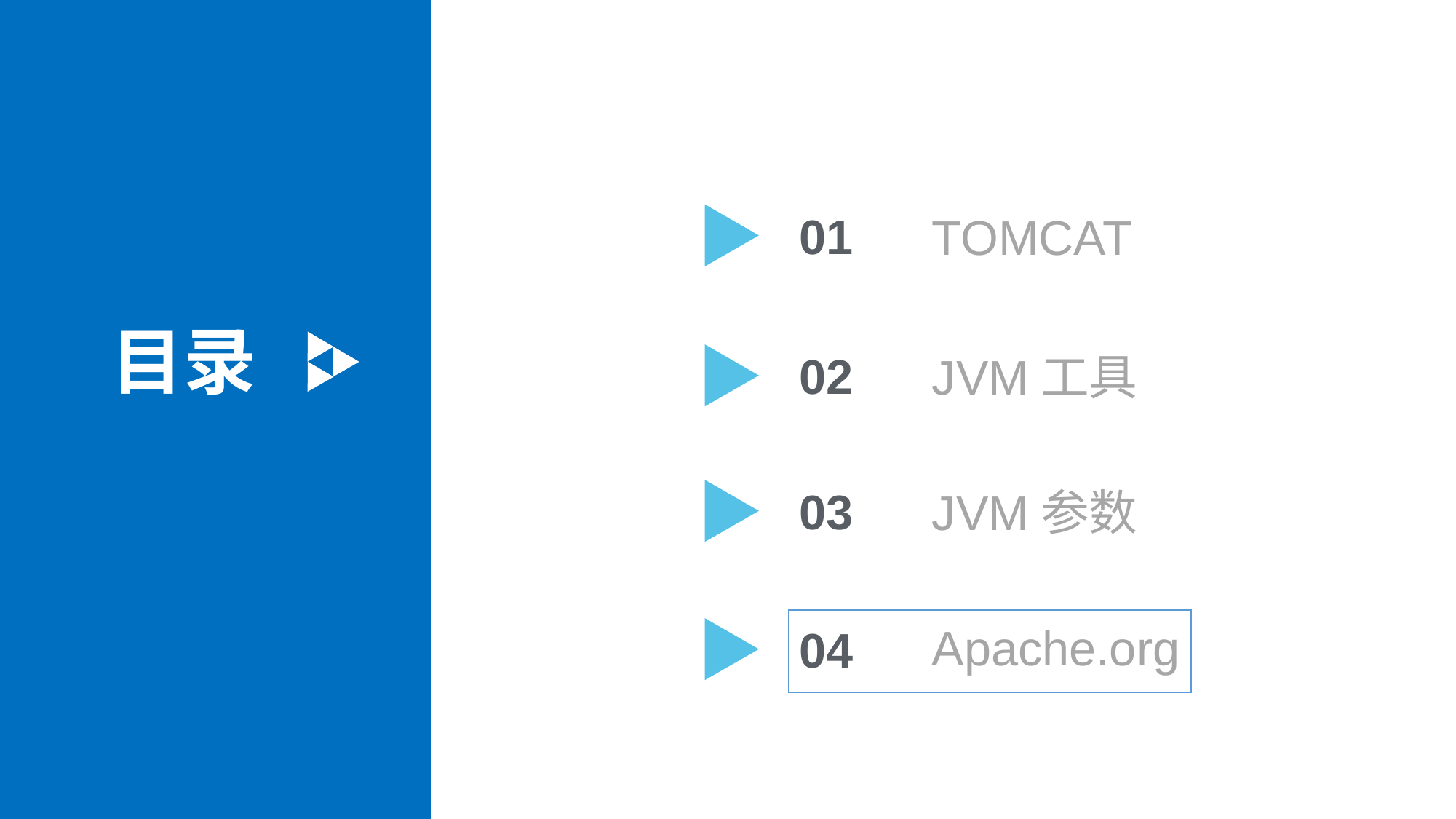

01
TOMCAT

目录

02
JVM工具

03
JVM参数

04
Apache.org